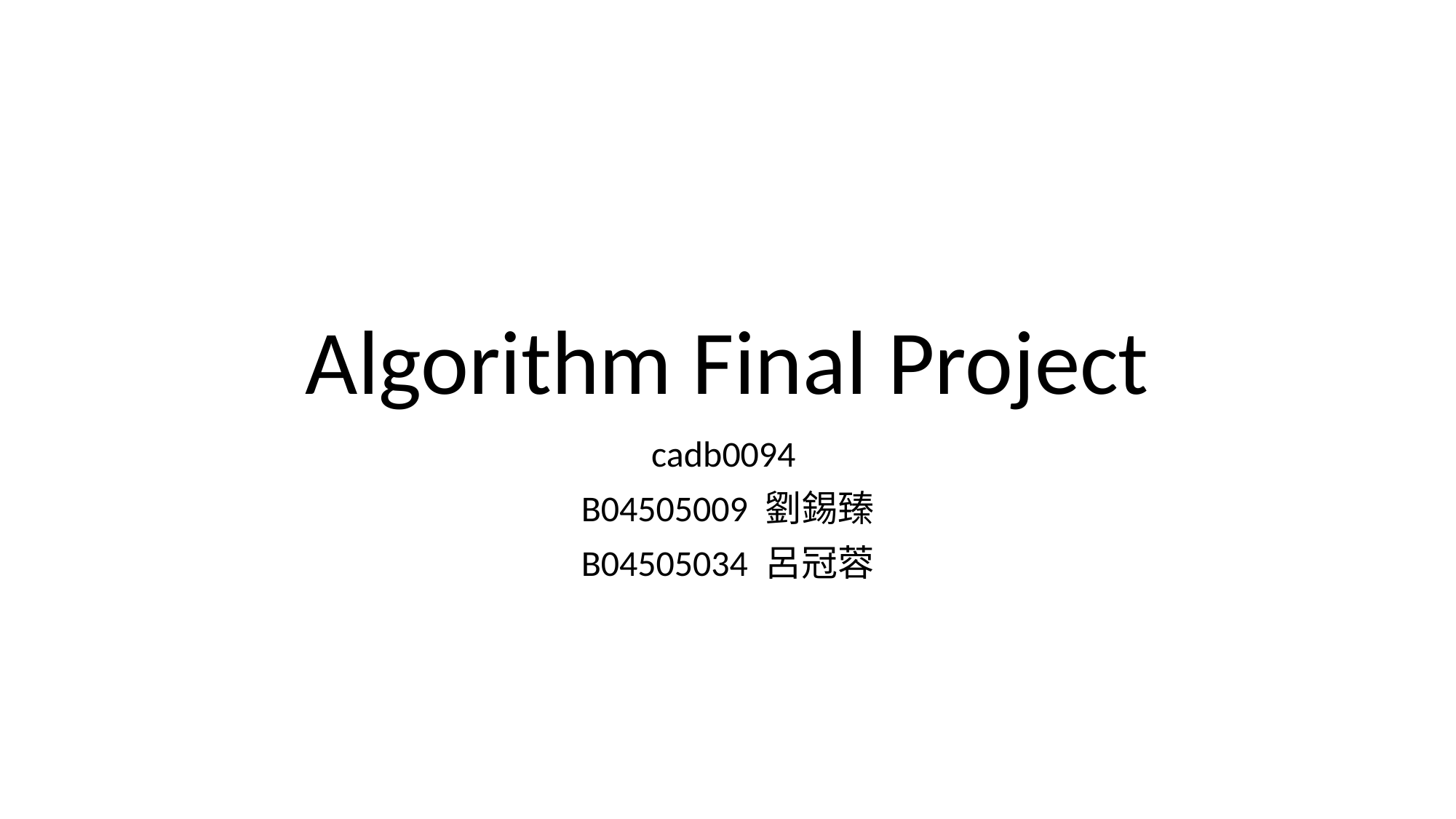

# Algorithm Final Project
cadb0094
B04505009 劉錫臻
B04505034 呂冠蓉